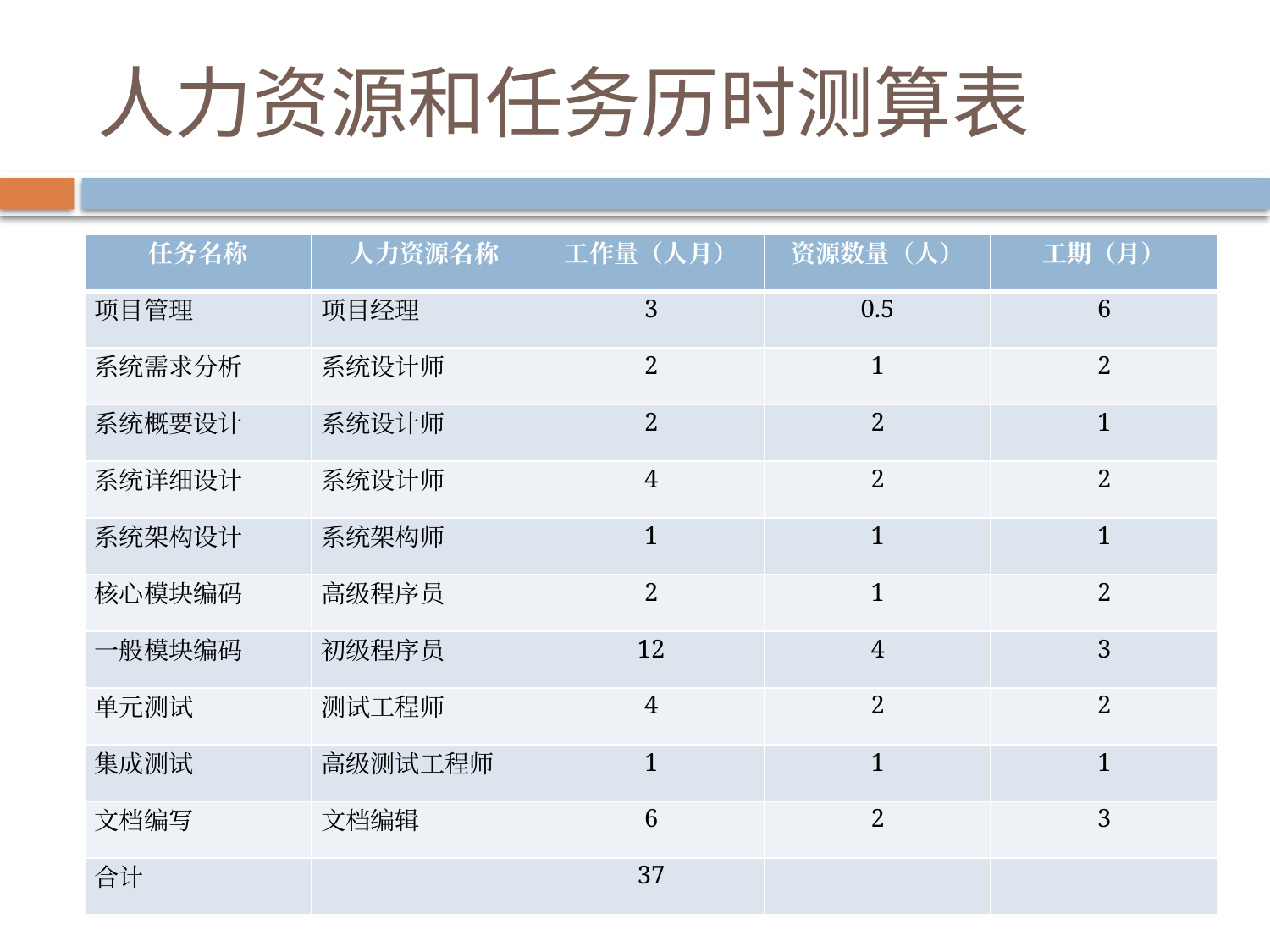

# 人力资源和任务历时测算表
| 任务名称 | 人力资源名称 | 工作量（人月） | 资源数量（人） | 工期（月） |
| --- | --- | --- | --- | --- |
| 项目管理 | 项目经理 | 3 | 0.5 | 6 |
| 系统需求分析 | 系统设计师 | 2 | 1 | 2 |
| 系统概要设计 | 系统设计师 | 2 | 2 | 1 |
| 系统详细设计 | 系统设计师 | 4 | 2 | 2 |
| 系统架构设计 | 系统架构师 | 1 | 1 | 1 |
| 核心模块编码 | 高级程序员 | 2 | 1 | 2 |
| 一般模块编码 | 初级程序员 | 12 | 4 | 3 |
| 单元测试 | 测试工程师 | 4 | 2 | 2 |
| 集成测试 | 高级测试工程师 | 1 | 1 | 1 |
| 文档编写 | 文档编辑 | 6 | 2 | 3 |
| 合计 |  | 37 |  |  |